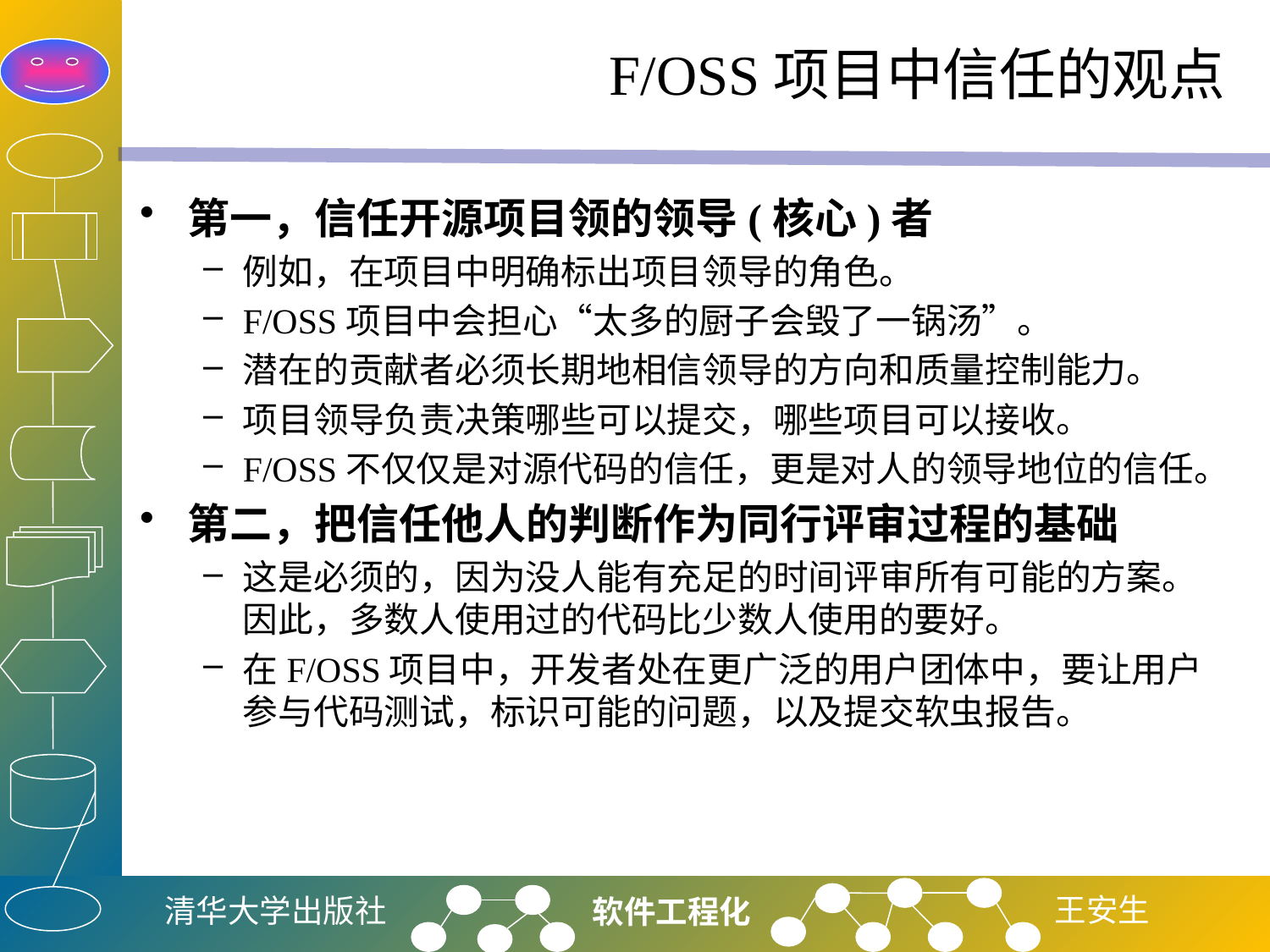

# F/OSS项目中信任的观点
第一，信任开源项目领的领导(核心)者
例如，在项目中明确标出项目领导的角色。
F/OSS项目中会担心“太多的厨子会毁了一锅汤”。
潜在的贡献者必须长期地相信领导的方向和质量控制能力。
项目领导负责决策哪些可以提交，哪些项目可以接收。
F/OSS不仅仅是对源代码的信任，更是对人的领导地位的信任。
第二，把信任他人的判断作为同行评审过程的基础
这是必须的，因为没人能有充足的时间评审所有可能的方案。因此，多数人使用过的代码比少数人使用的要好。
在F/OSS项目中，开发者处在更广泛的用户团体中，要让用户参与代码测试，标识可能的问题，以及提交软虫报告。